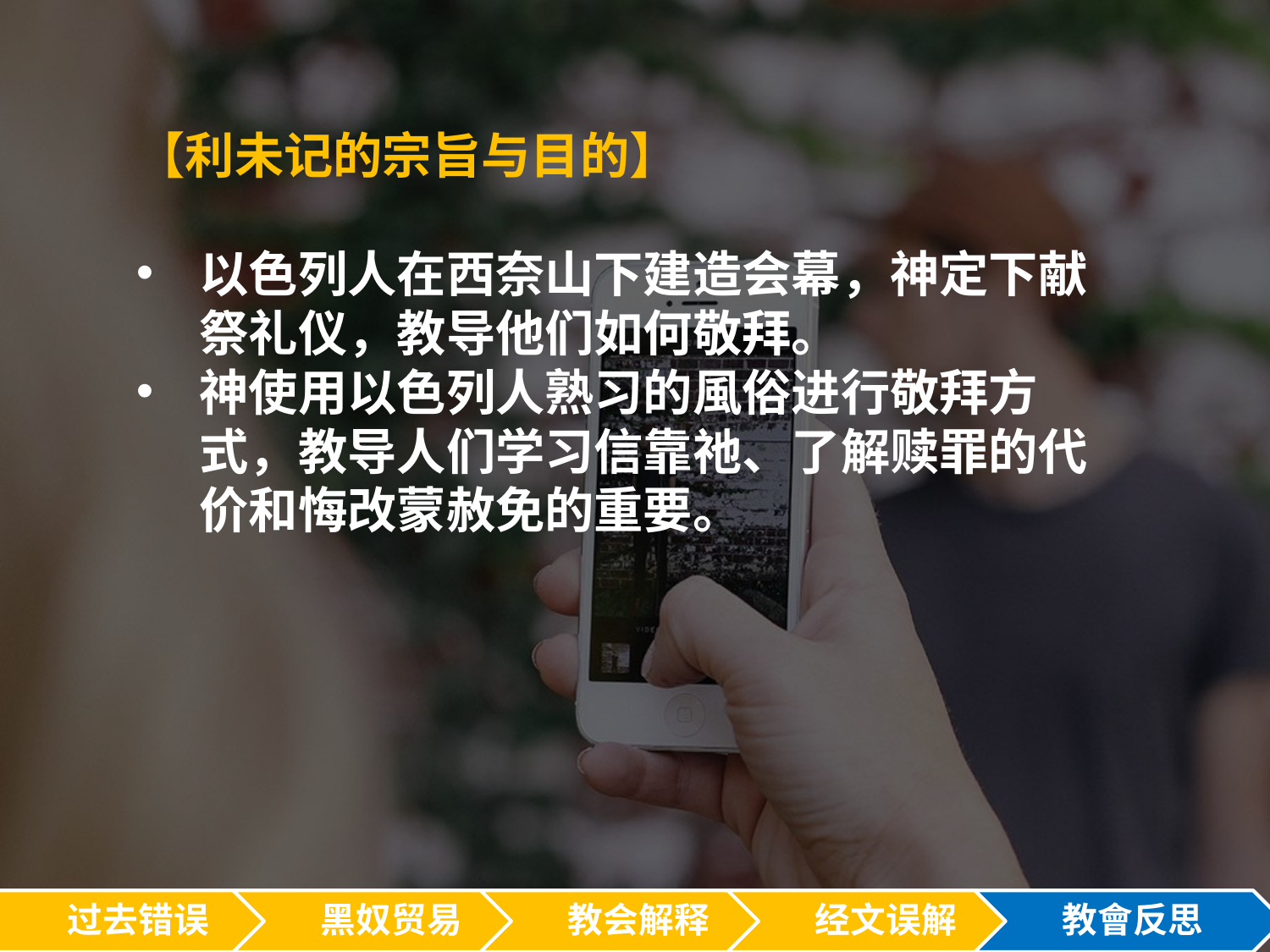

【利未记的宗旨与目的】

以色列人在西奈山下建造会幕，神定下献祭礼仪，教导他们如何敬拜。
神使用以色列人熟习的風俗进行敬拜方式，教导人们学习信靠祂、了解赎罪的代价和悔改蒙赦免的重要。

过去错误
黑奴贸易
教会解释
经文误解
教會反思